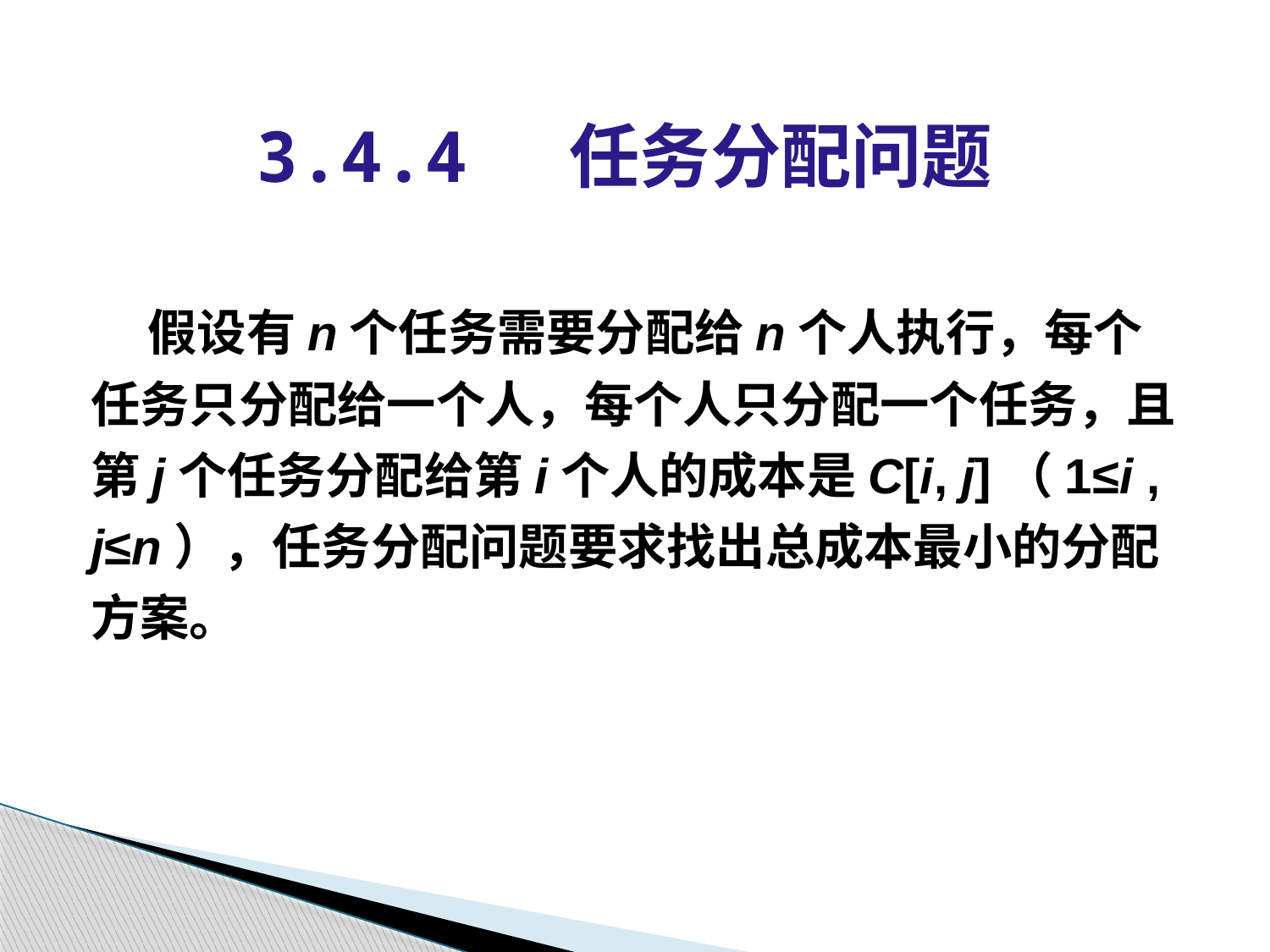

3.4.4  任务分配问题
    假设有n个任务需要分配给n个人执行，每个任务只分配给一个人，每个人只分配一个任务，且第j个任务分配给第i个人的成本是C[i, j]（1≤i , j≤n），任务分配问题要求找出总成本最小的分配方案。